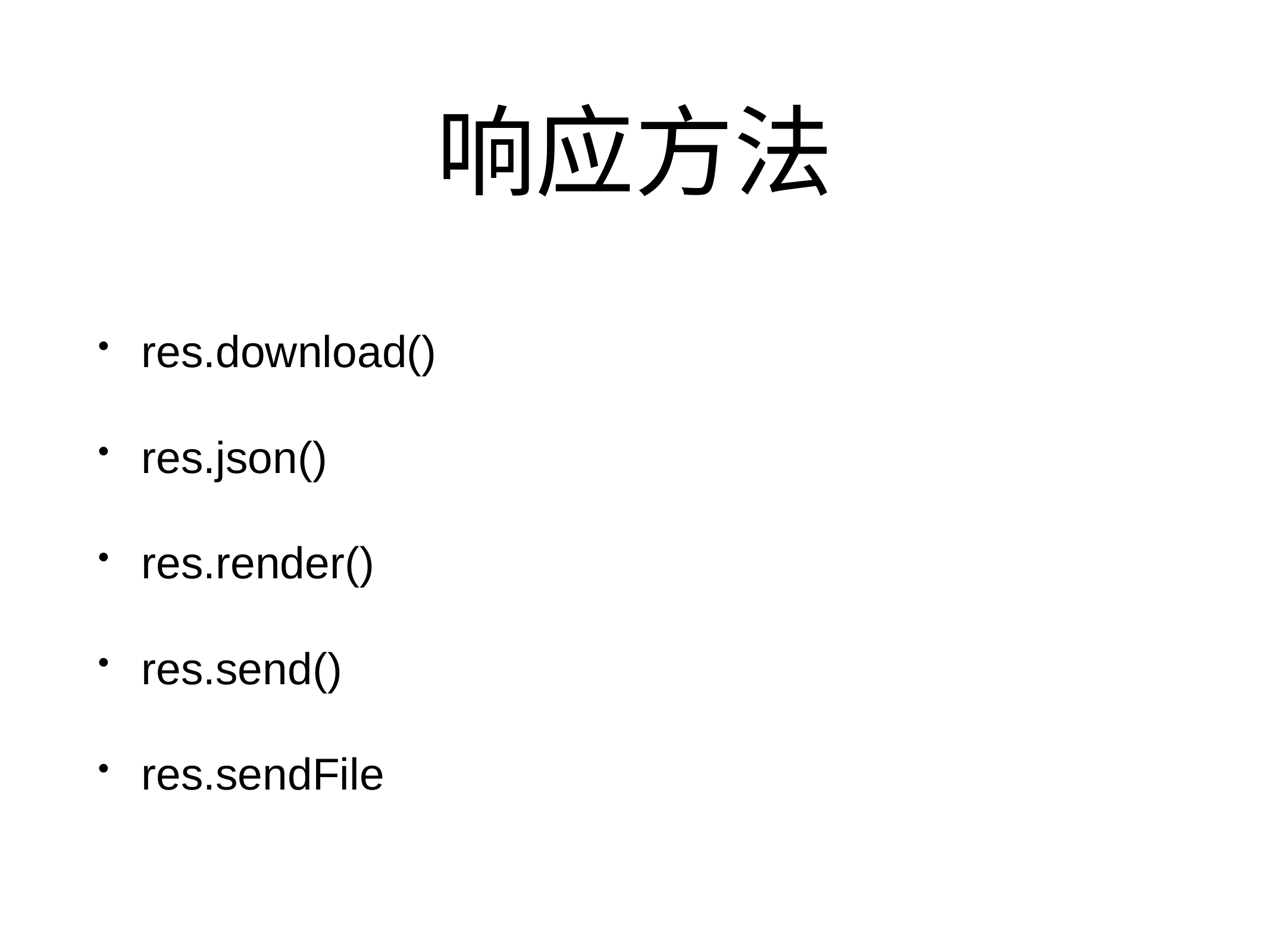

# 响应方法
res.download()
res.json()
res.render()
res.send()
res.sendFile